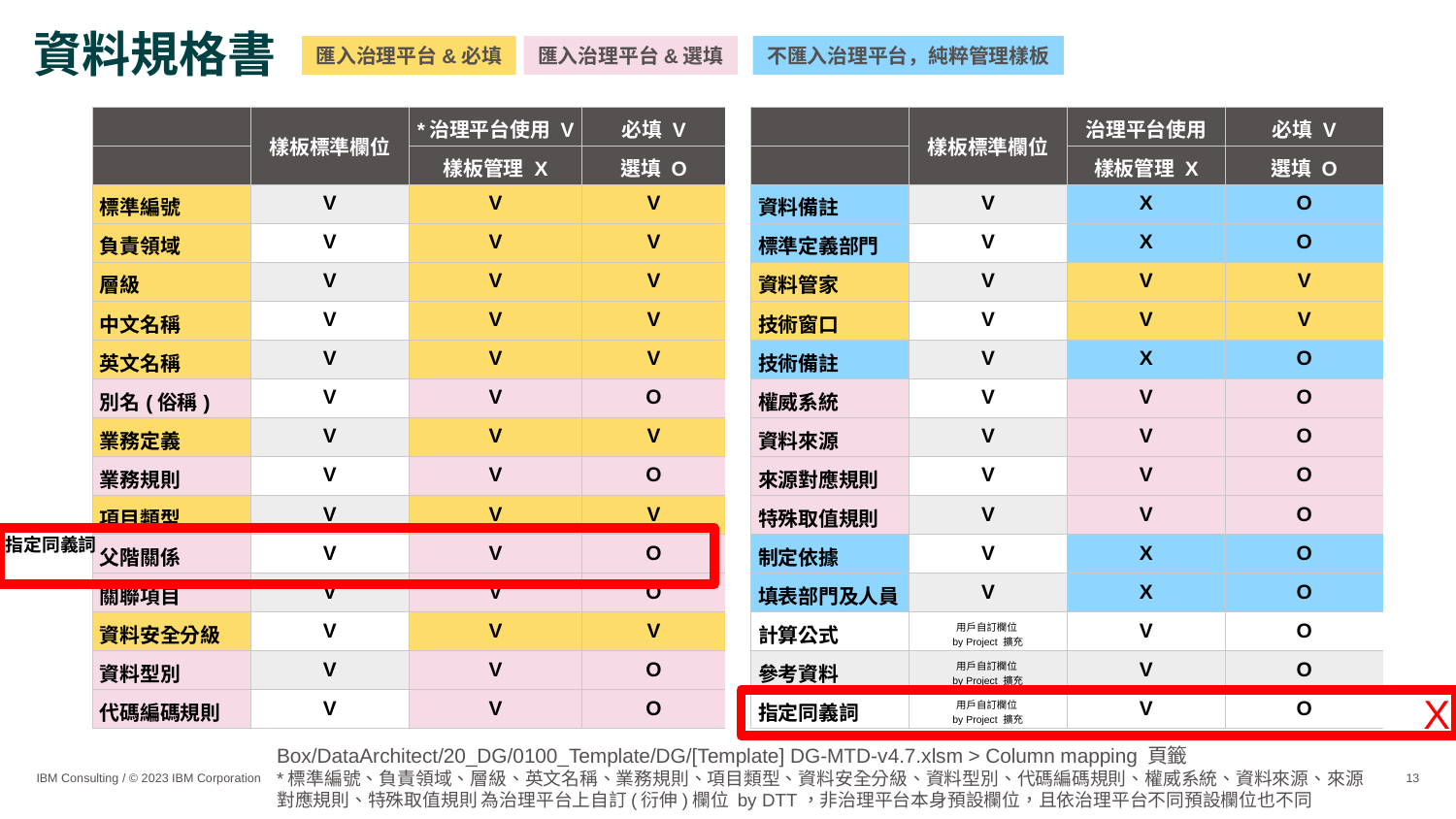

# 資料規格書
匯入治理平台&必填
匯入治理平台&選填
不匯入治理平台，純粹管理樣板
|  | 樣板標準欄位 | \*治理平台使用 V | 必填 V |
| --- | --- | --- | --- |
|  |  | 樣板管理 X | 選填 O |
| 標準編號 | V | V | V |
| 負責領域 | V | V | V |
| 層級 | V | V | V |
| 中文名稱 | V | V | V |
| 英文名稱 | V | V | V |
| 別名(俗稱) | V | V | O |
| 業務定義 | V | V | V |
| 業務規則 | V | V | O |
| 項目類型 | V | V | V |
| 父階關係 | V | V | O |
| 關聯項目 | V | V | O |
| 資料安全分級 | V | V | V |
| 資料型別 | V | V | O |
| 代碼編碼規則 | V | V | O |
|  | 樣板標準欄位 | 治理平台使用 V | 必填 V |
| --- | --- | --- | --- |
|  |  | 樣板管理 X | 選填 O |
| 資料備註 | V | X | O |
| 標準定義部門 | V | X | O |
| 資料管家 | V | V | V |
| 技術窗口 | V | V | V |
| 技術備註 | V | X | O |
| 權威系統 | V | V | O |
| 資料來源 | V | V | O |
| 來源對應規則 | V | V | O |
| 特殊取值規則 | V | V | O |
| 制定依據 | V | X | O |
| 填表部門及人員 | V | X | O |
| 計算公式 | 用戶自訂欄位 by Project 擴充 | V | O |
| 參考資料 | 用戶自訂欄位 by Project 擴充 | V | O |
| 指定同義詞 | 用戶自訂欄位 by Project 擴充 | V | O |
指定同義詞

X
Box/DataArchitect/20_DG/0100_Template/DG/[Template] DG-MTD-v4.7.xlsm > Column mapping 頁籤
*標準編號、負責領域、層級、英文名稱、業務規則、項目類型、資料安全分級、資料型別、代碼編碼規則、權威系統、資料來源、來源對應規則、特殊取值規則 為治理平台上自訂(衍伸)欄位 by DTT，非治理平台本身預設欄位，且依治理平台不同預設欄位也不同
IBM Consulting / © 2023 IBM Corporation
13